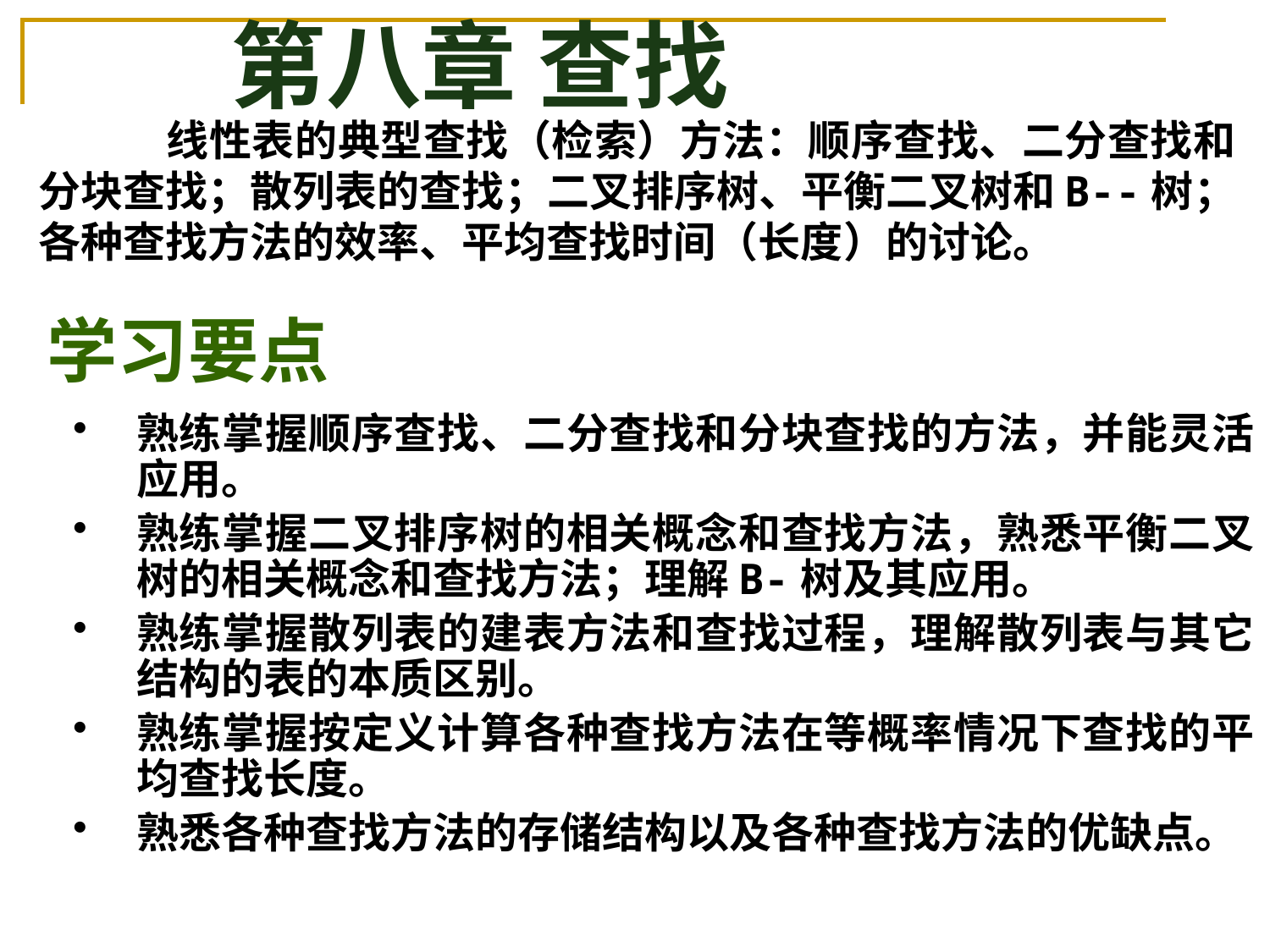

第八章 查找
		线性表的典型查找（检索）方法：顺序查找、二分查找和分块查找；散列表的查找；二叉排序树、平衡二叉树和B--树；各种查找方法的效率、平均查找时间（长度）的讨论。
学习要点
熟练掌握顺序查找、二分查找和分块查找的方法，并能灵活应用。
熟练掌握二叉排序树的相关概念和查找方法，熟悉平衡二叉树的相关概念和查找方法；理解B-树及其应用。
熟练掌握散列表的建表方法和查找过程，理解散列表与其它结构的表的本质区别。
熟练掌握按定义计算各种查找方法在等概率情况下查找的平均查找长度。
熟悉各种查找方法的存储结构以及各种查找方法的优缺点。